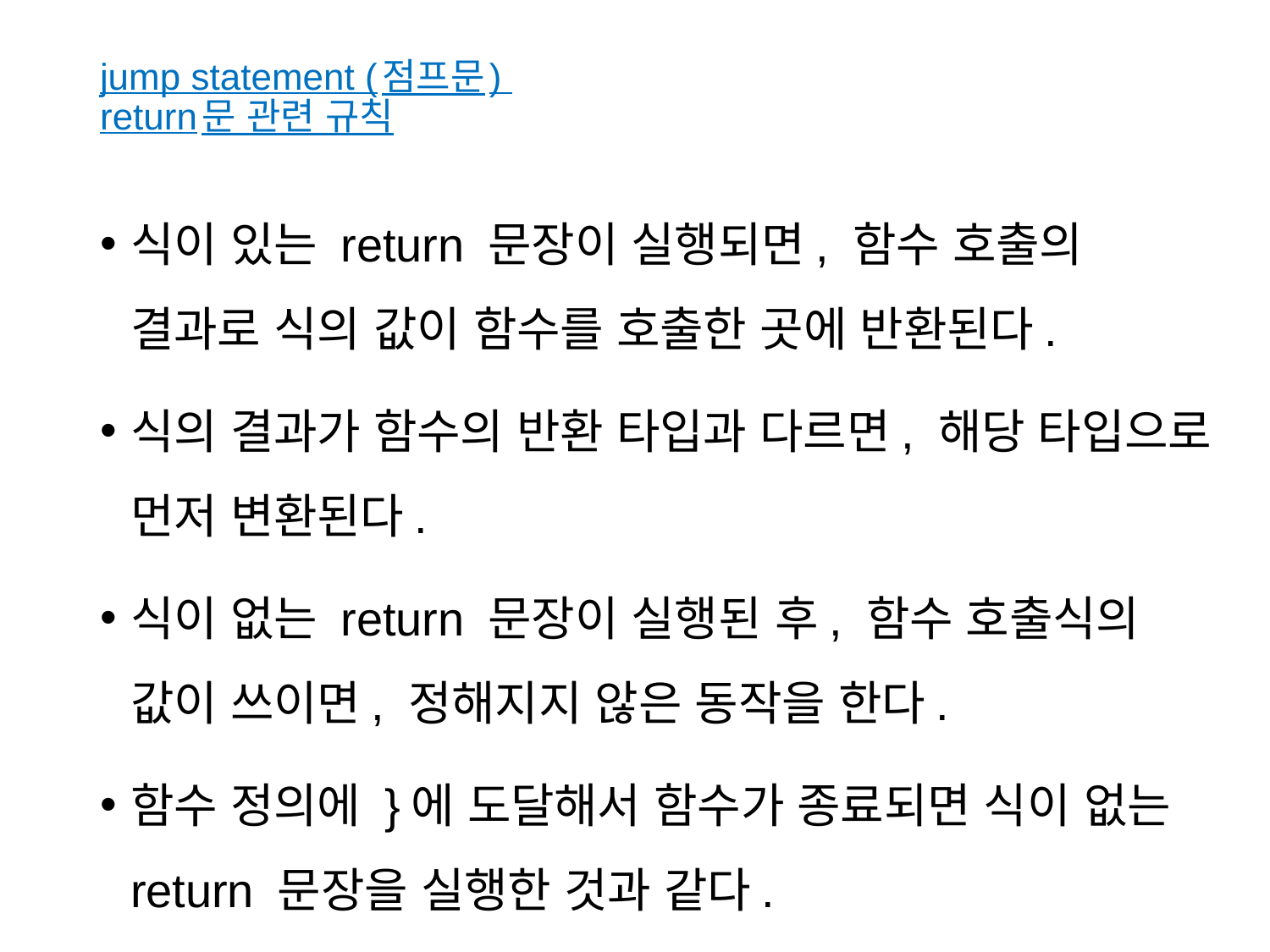

# jump statement (점프문) return문 관련 규칙
식이 있는 return 문장이 실행되면, 함수 호출의 결과로 식의 값이 함수를 호출한 곳에 반환된다.
식의 결과가 함수의 반환 타입과 다르면, 해당 타입으로 먼저 변환된다.
식이 없는 return 문장이 실행된 후, 함수 호출식의 값이 쓰이면, 정해지지 않은 동작을 한다.
함수 정의에 }에 도달해서 함수가 종료되면 식이 없는 return 문장을 실행한 것과 같다.